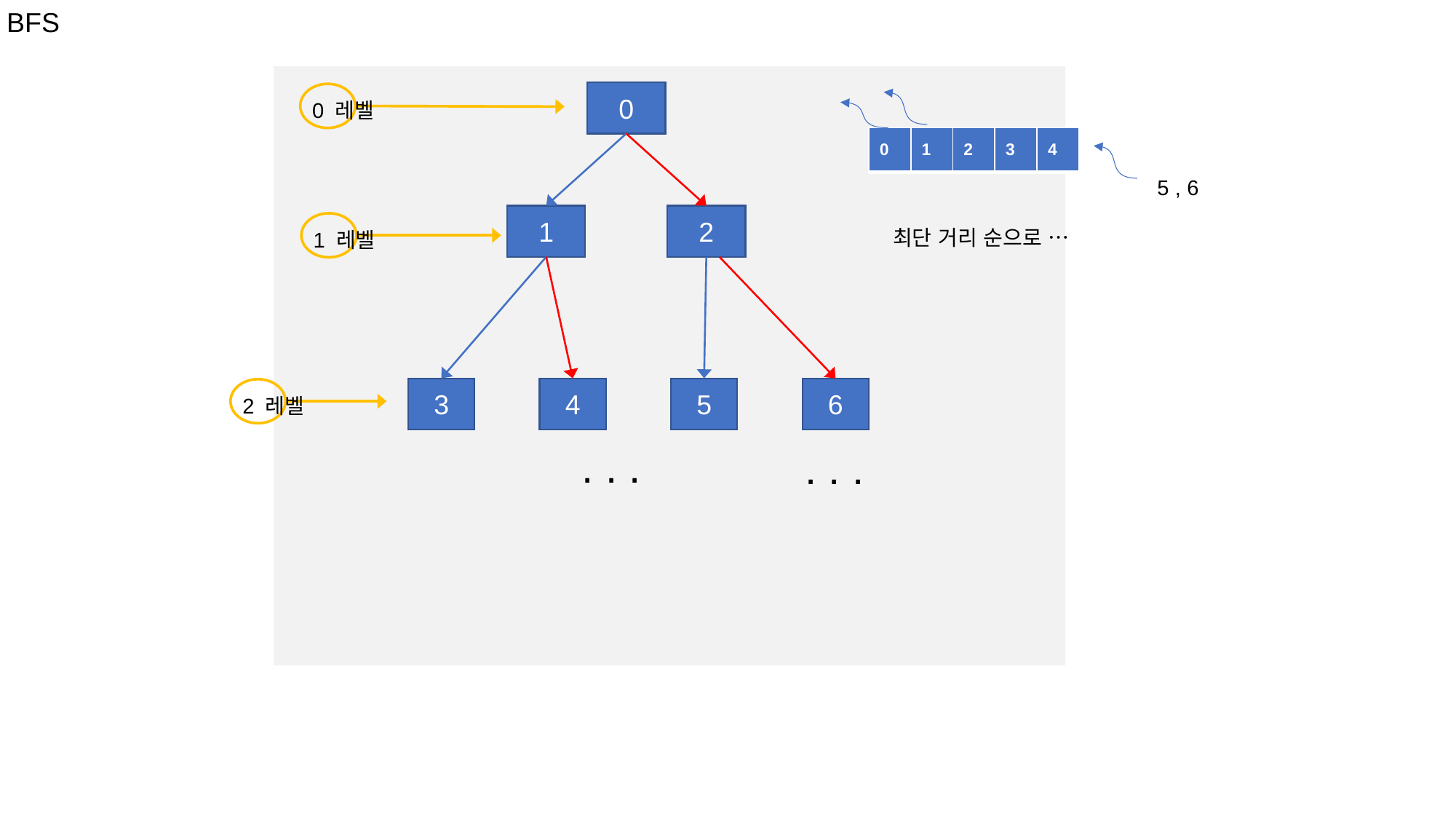

BFS

0

0 레벨
| 0 | 1 | 2 | 3 | 4 |
| --- | --- | --- | --- | --- |
5 , 6
1
2

최단 거리 순으로 …
1 레벨
3
4
5
6

2 레벨
. . .
. . .